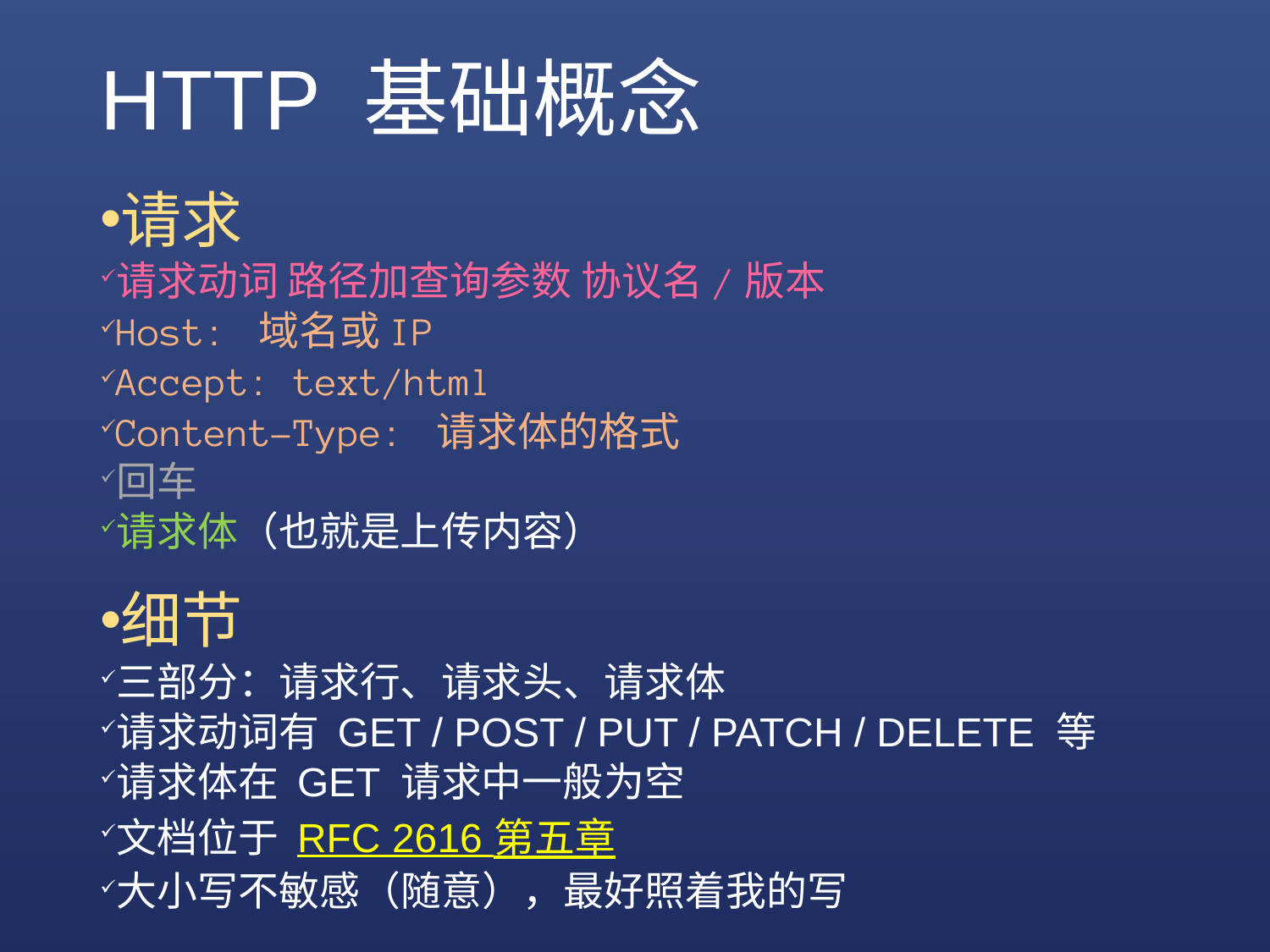

# HTTP 基础概念
请求
请求动词 路径加查询参数 协议名/版本
Host: 域名或IP
Accept: text/html
Content-Type: 请求体的格式
回车
请求体（也就是上传内容）
细节
三部分：请求行、请求头、请求体
请求动词有 GET / POST / PUT / PATCH / DELETE 等
请求体在 GET 请求中一般为空
文档位于 RFC 2616 第五章
大小写不敏感（随意），最好照着我的写